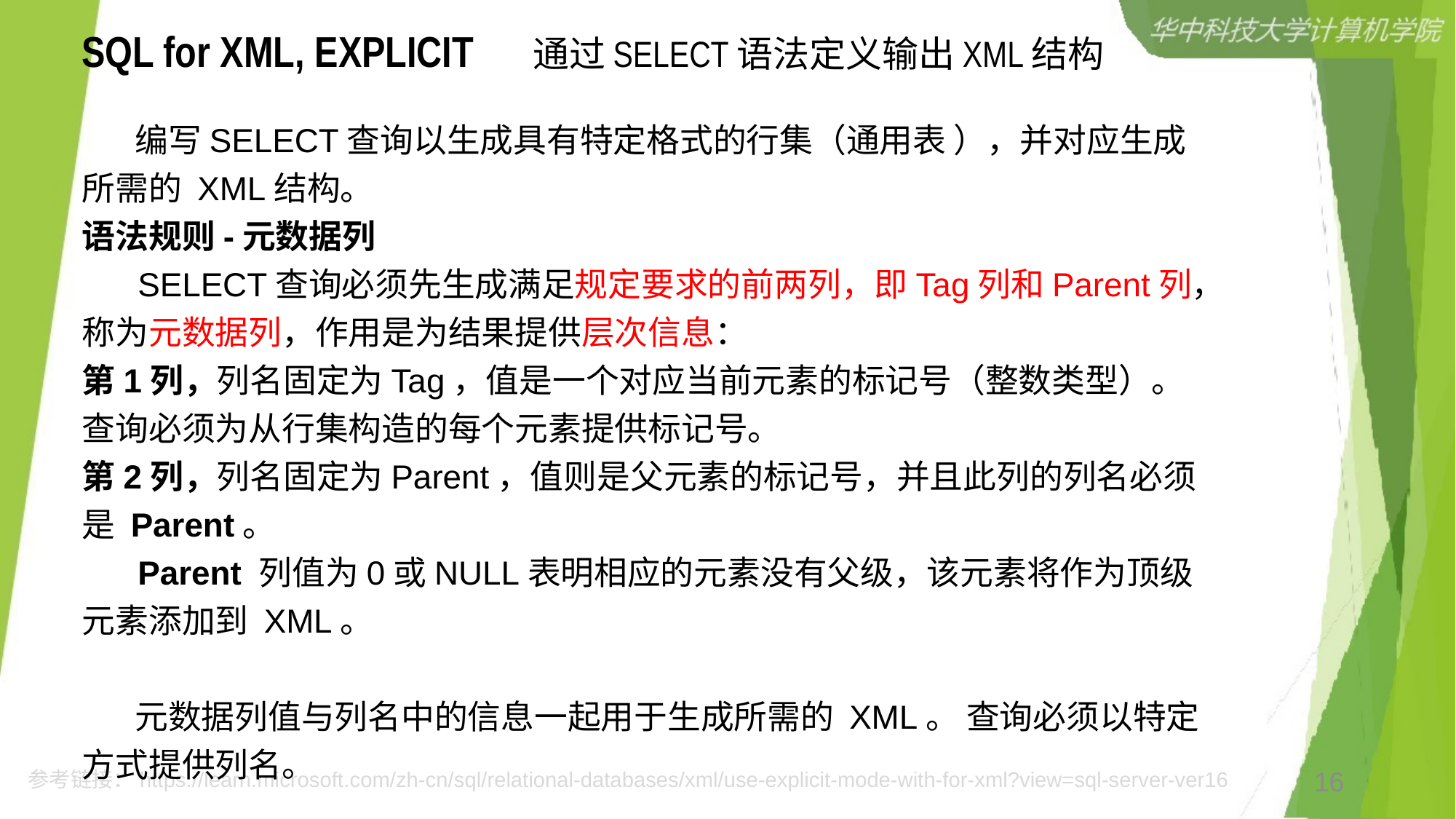

# SQL for XML, EXPLICIT     通过SELECT语法定义输出XML结构
      编写SELECT查询以生成具有特定格式的行集（通用表 ），并对应生成所需的 XML结构。
语法规则-元数据列
      SELECT查询必须先生成满足规定要求的前两列，即Tag列和Parent列，称为元数据列，作用是为结果提供层次信息：
第1列，列名固定为Tag，值是一个对应当前元素的标记号（整数类型）。 查询必须为从行集构造的每个元素提供标记号。
第2列，列名固定为Parent，值则是父元素的标记号，并且此列的列名必须是 Parent。
      Parent 列值为0或NULL表明相应的元素没有父级，该元素将作为顶级元素添加到 XML。

      元数据列值与列名中的信息一起用于生成所需的 XML。 查询必须以特定方式提供列名。
16
参考链接：https://learn.microsoft.com/zh-cn/sql/relational-databases/xml/use-explicit-mode-with-for-xml?view=sql-server-ver16